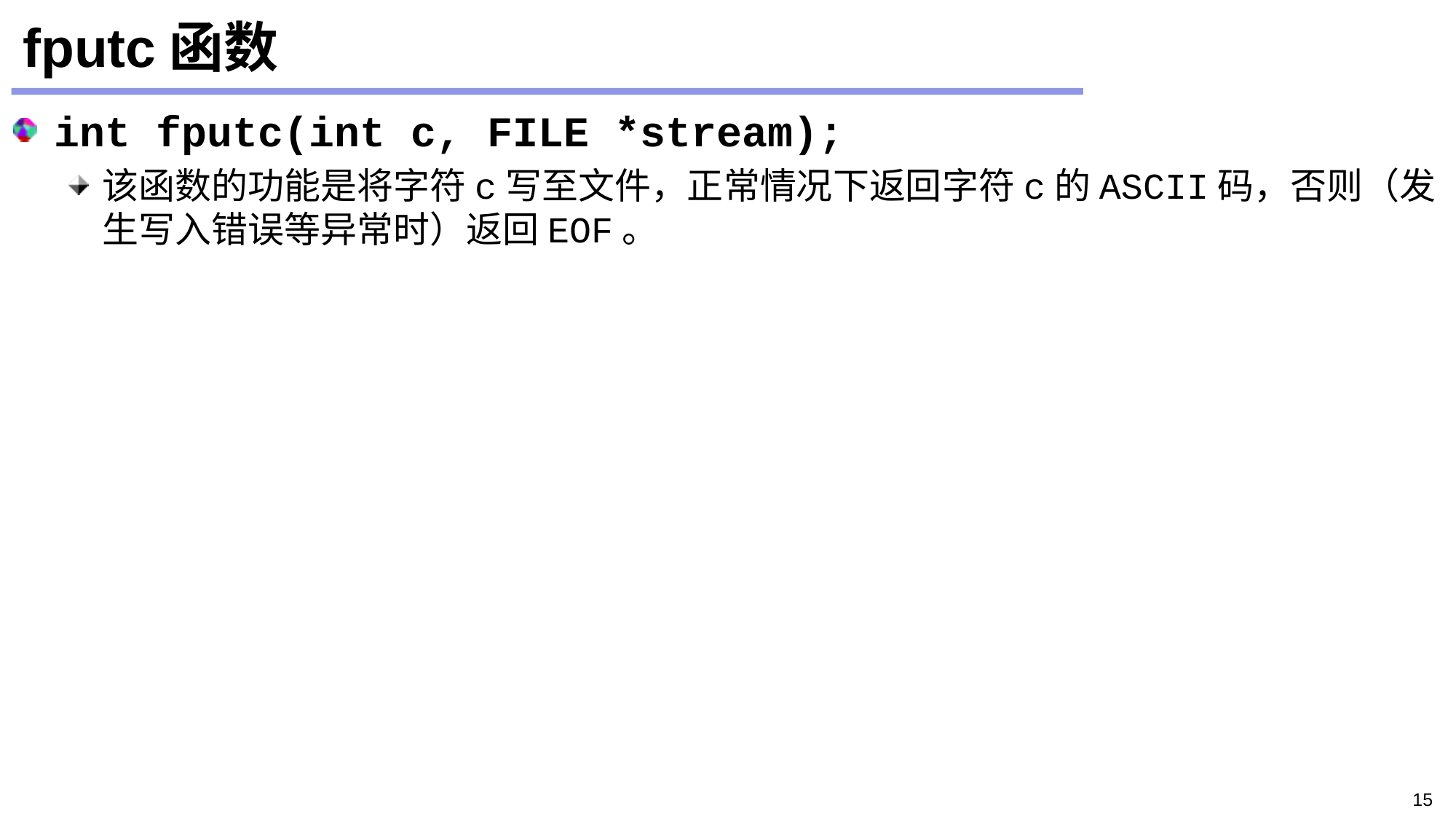

# fputc函数
int fputc(int c, FILE *stream);
该函数的功能是将字符c写至文件，正常情况下返回字符c的ASCII码，否则（发生写入错误等异常时）返回EOF。

15